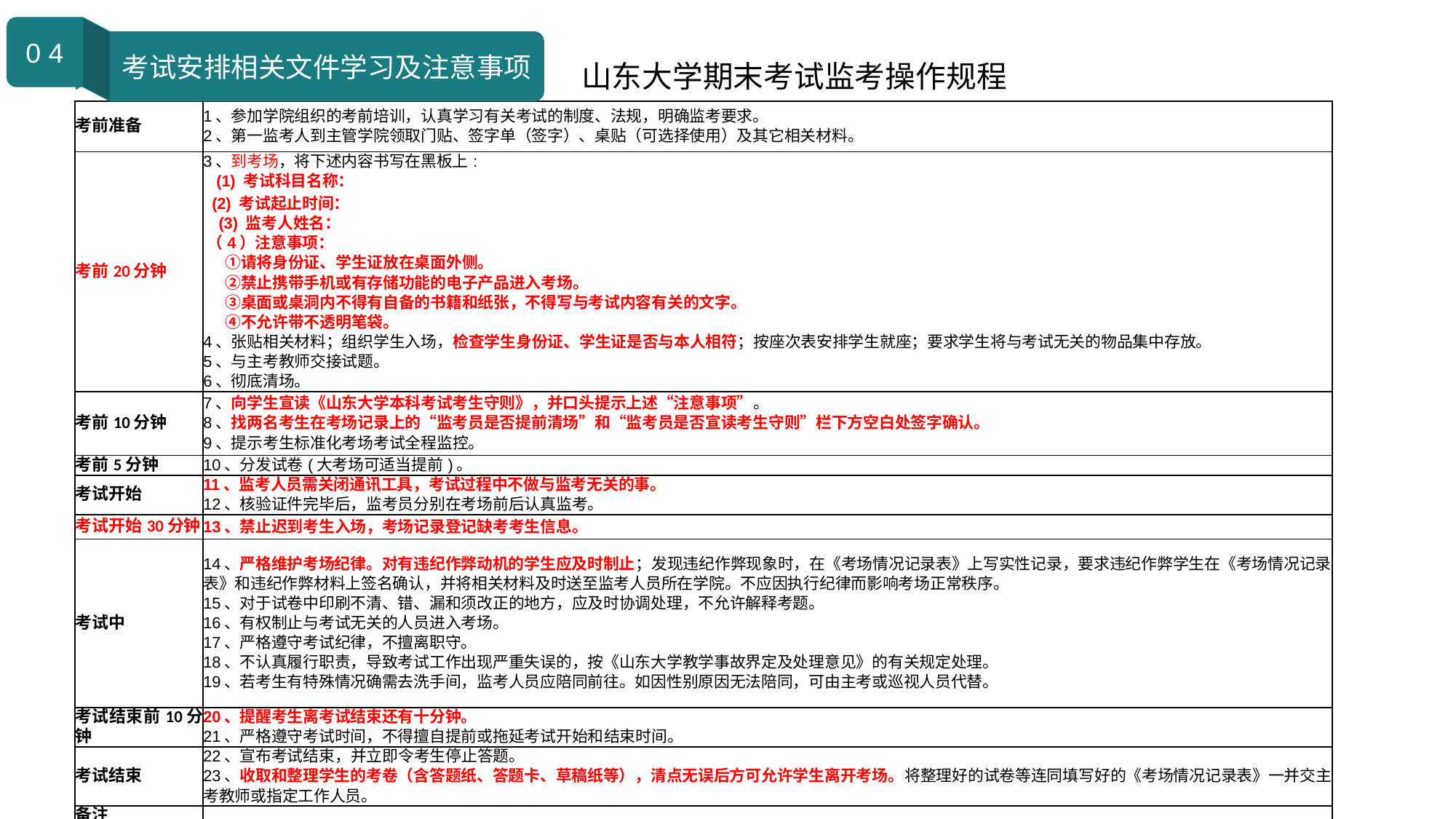

0 4

考试安排相关文件学习及注意事项
山东大学期末考试监考操作规程

| 考前准备 | 1、参加学院组织的考前培训，认真学习有关考试的制度、法规，明确监考要求。 2、第一监考人到主管学院领取门贴、签字单（签字）、桌贴（可选择使用）及其它相关材料。 |
| --- | --- |
| 考前20分钟 | 3、到考场，将下述内容书写在黑板上:    (1) 考试科目名称： (2) 考试起止时间：    (3) 监考人姓名：  （4）注意事项：       ①请将身份证、学生证放在桌面外侧。       ②禁止携带手机或有存储功能的电子产品进入考场。       ③桌面或桌洞内不得有自备的书籍和纸张，不得写与考试内容有关的文字。       ④不允许带不透明笔袋。 4、张贴相关材料；组织学生入场，检查学生身份证、学生证是否与本人相符；按座次表安排学生就座；要求学生将与考试无关的物品集中存放。 5、与主考教师交接试题。 6、彻底清场。 |
| 考前10分钟 | 7、向学生宣读《山东大学本科考试考生守则》，并口头提示上述“注意事项”。 8、找两名考生在考场记录上的“监考员是否提前清场”和“监考员是否宣读考生守则”栏下方空白处签字确认。 9、提示考生标准化考场考试全程监控。 |
| 考前5分钟 | 10、分发试卷(大考场可适当提前)。 |
| 考试开始 | 11、监考人员需关闭通讯工具，考试过程中不做与监考无关的事。 12、核验证件完毕后，监考员分别在考场前后认真监考。 |
| 考试开始30分钟 | 13、禁止迟到考生入场，考场记录登记缺考考生信息。 |
| 考试中 | 14、严格维护考场纪律。对有违纪作弊动机的学生应及时制止；发现违纪作弊现象时，在《考场情况记录表》上写实性记录，要求违纪作弊学生在《考场情况记录表》和违纪作弊材料上签名确认，并将相关材料及时送至监考人员所在学院。不应因执行纪律而影响考场正常秩序。 15、对于试卷中印刷不清、错、漏和须改正的地方，应及时协调处理，不允许解释考题。 16、有权制止与考试无关的人员进入考场。 17、严格遵守考试纪律，不擅离职守。 18、不认真履行职责，导致考试工作出现严重失误的，按《山东大学教学事故界定及处理意见》的有关规定处理。 19、若考生有特殊情况确需去洗手间，监考人员应陪同前往。如因性别原因无法陪同，可由主考或巡视人员代替。 |
| 考试结束前10分钟 | 20、提醒考生离考试结束还有十分钟。 21、严格遵守考试时间，不得擅自提前或拖延考试开始和结束时间。 |
| 考试结束 | 22、宣布考试结束，并立即令考生停止答题。 23、收取和整理学生的考卷（含答题纸、答题卡、草稿纸等），清点无误后方可允许学生离开考场。将整理好的试卷等连同填写好的《考场情况记录表》一并交主考教师或指定工作人员。 |
| 备注 |  |